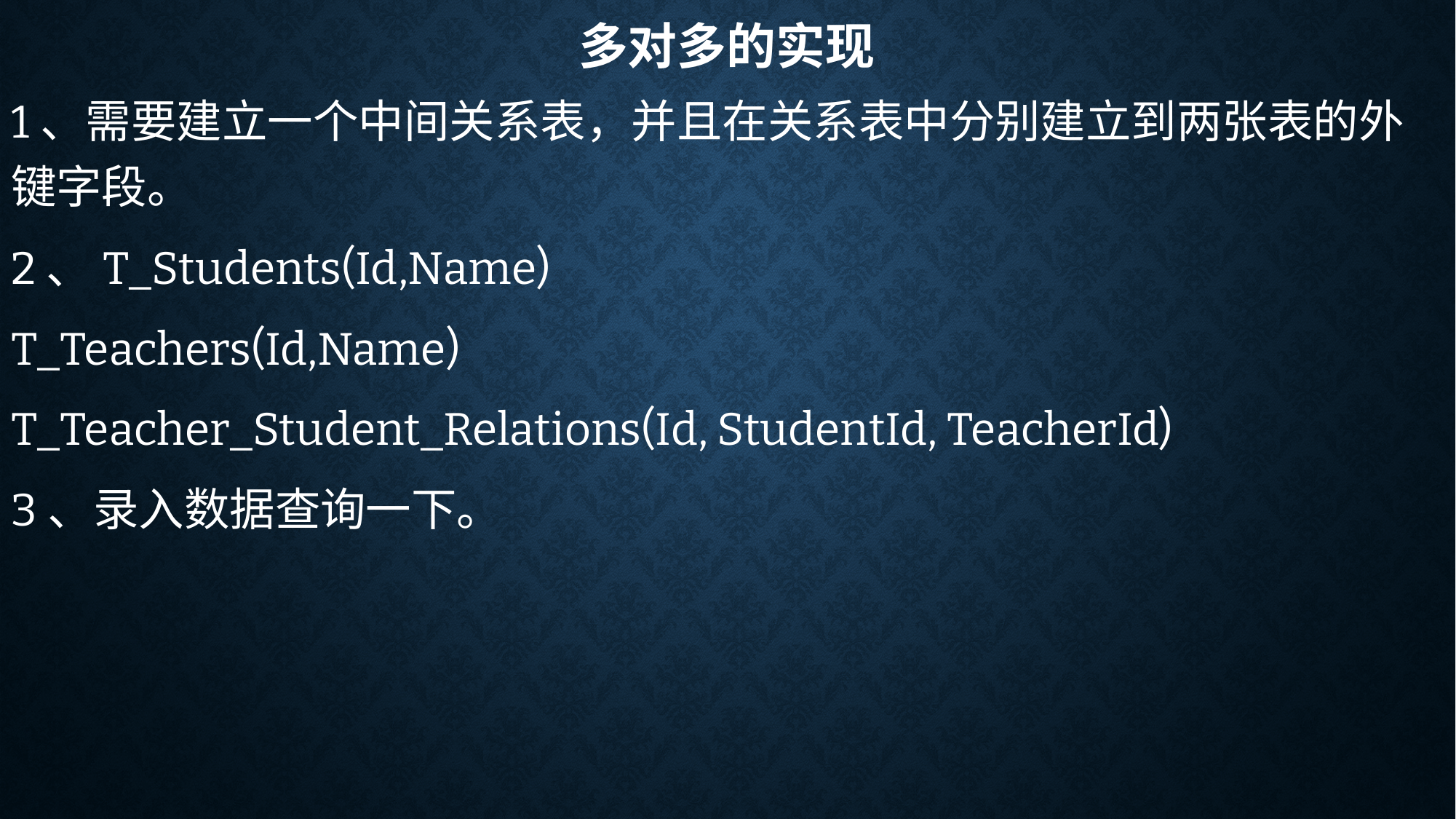

# 多对多的实现
1、需要建立一个中间关系表，并且在关系表中分别建立到两张表的外键字段。
2、T_Students(Id,Name)
T_Teachers(Id,Name)
T_Teacher_Student_Relations(Id, StudentId, TeacherId)
3、录入数据查询一下。